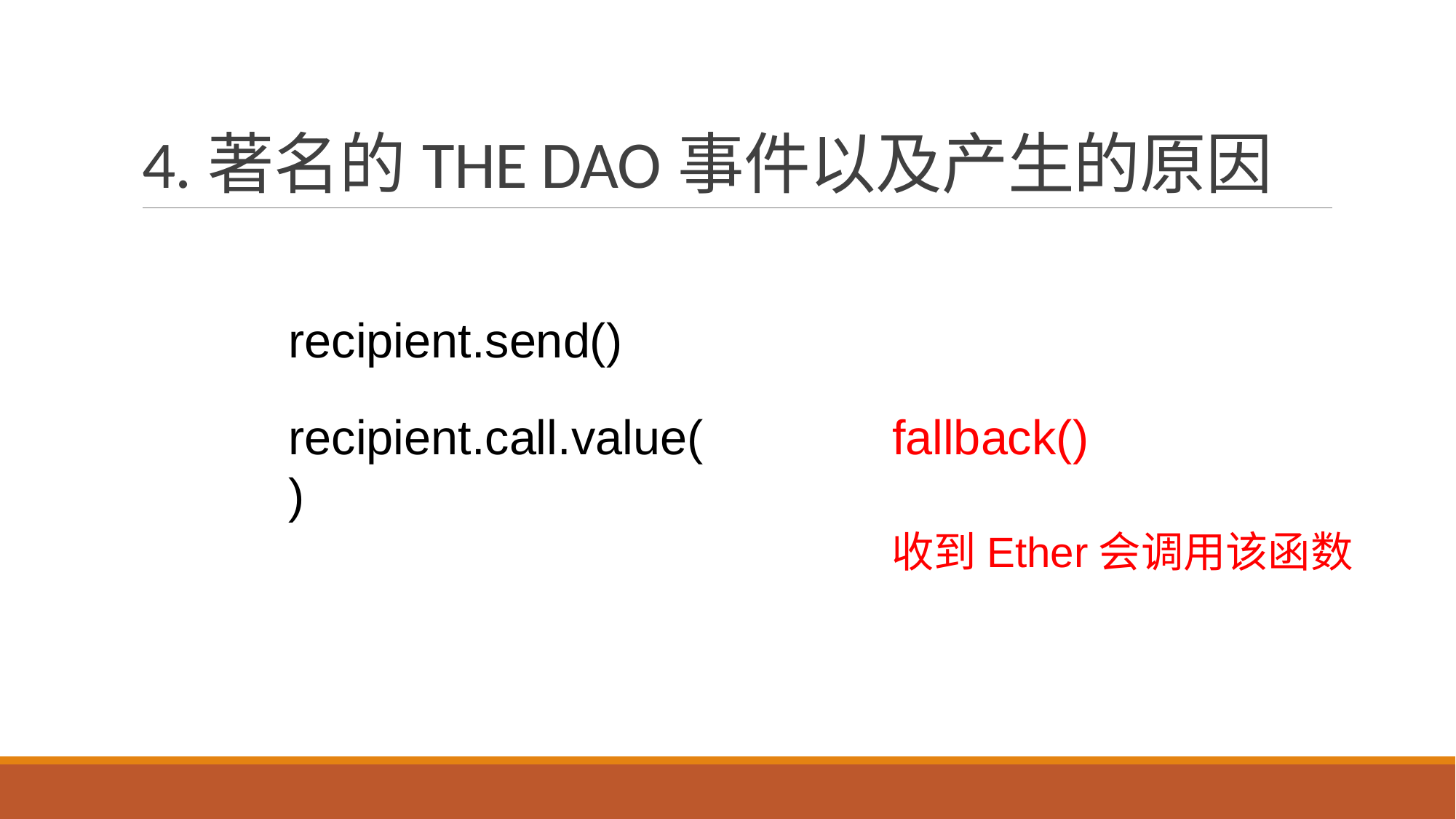

# 4.著名的THE DAO事件以及产生的原因
recipient.send()
fallback()
recipient.call.value()
收到Ether会调用该函数